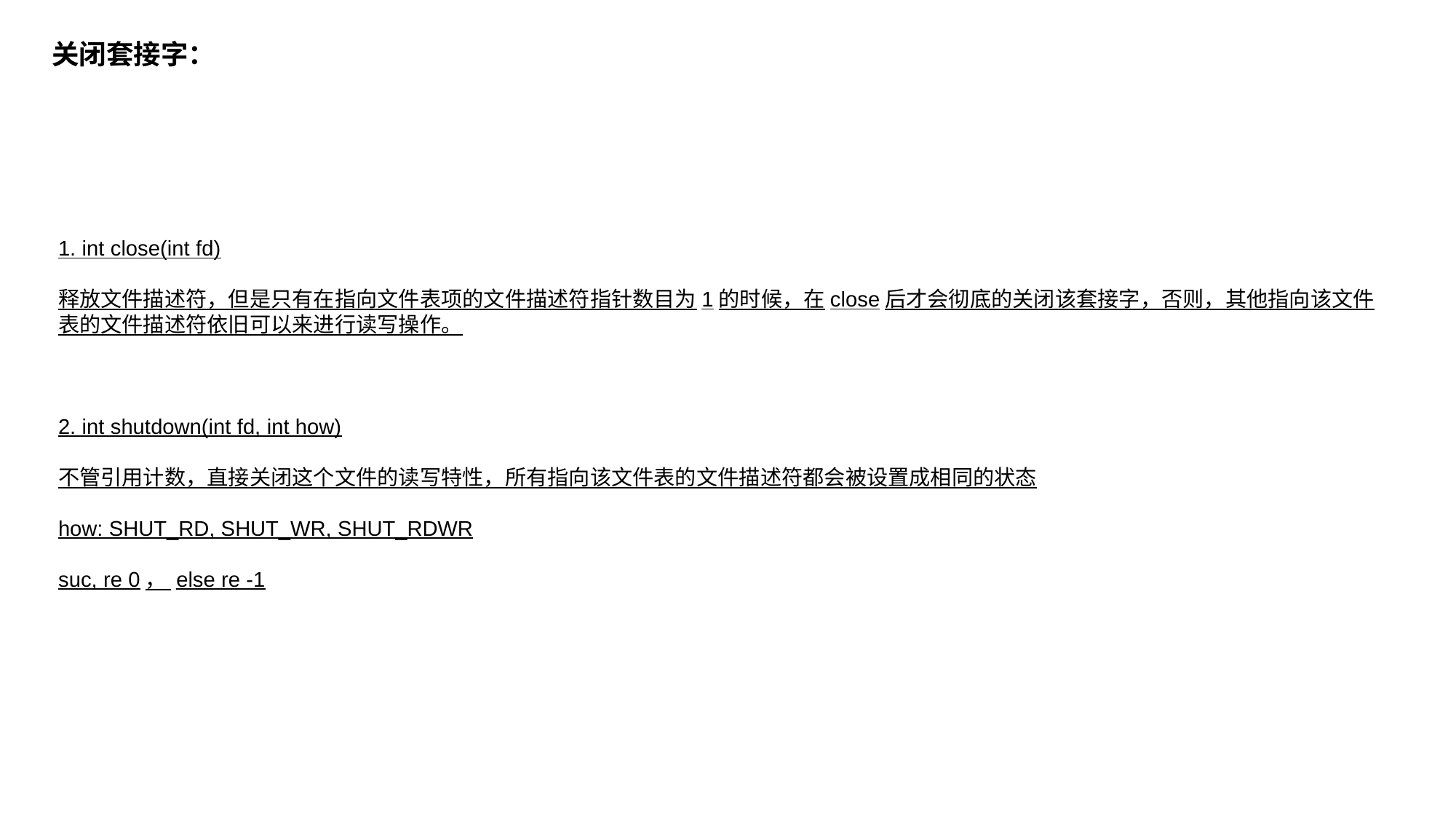

关闭套接字：
1. int close(int fd)

释放文件描述符，但是只有在指向文件表项的文件描述符指针数目为1的时候，在close后才会彻底的关闭该套接字，否则，其他指向该文件表的文件描述符依旧可以来进行读写操作。

2. int shutdown(int fd, int how)

不管引用计数，直接关闭这个文件的读写特性，所有指向该文件表的文件描述符都会被设置成相同的状态

how: SHUT_RD, SHUT_WR, SHUT_RDWR

suc, re 0， else re -1